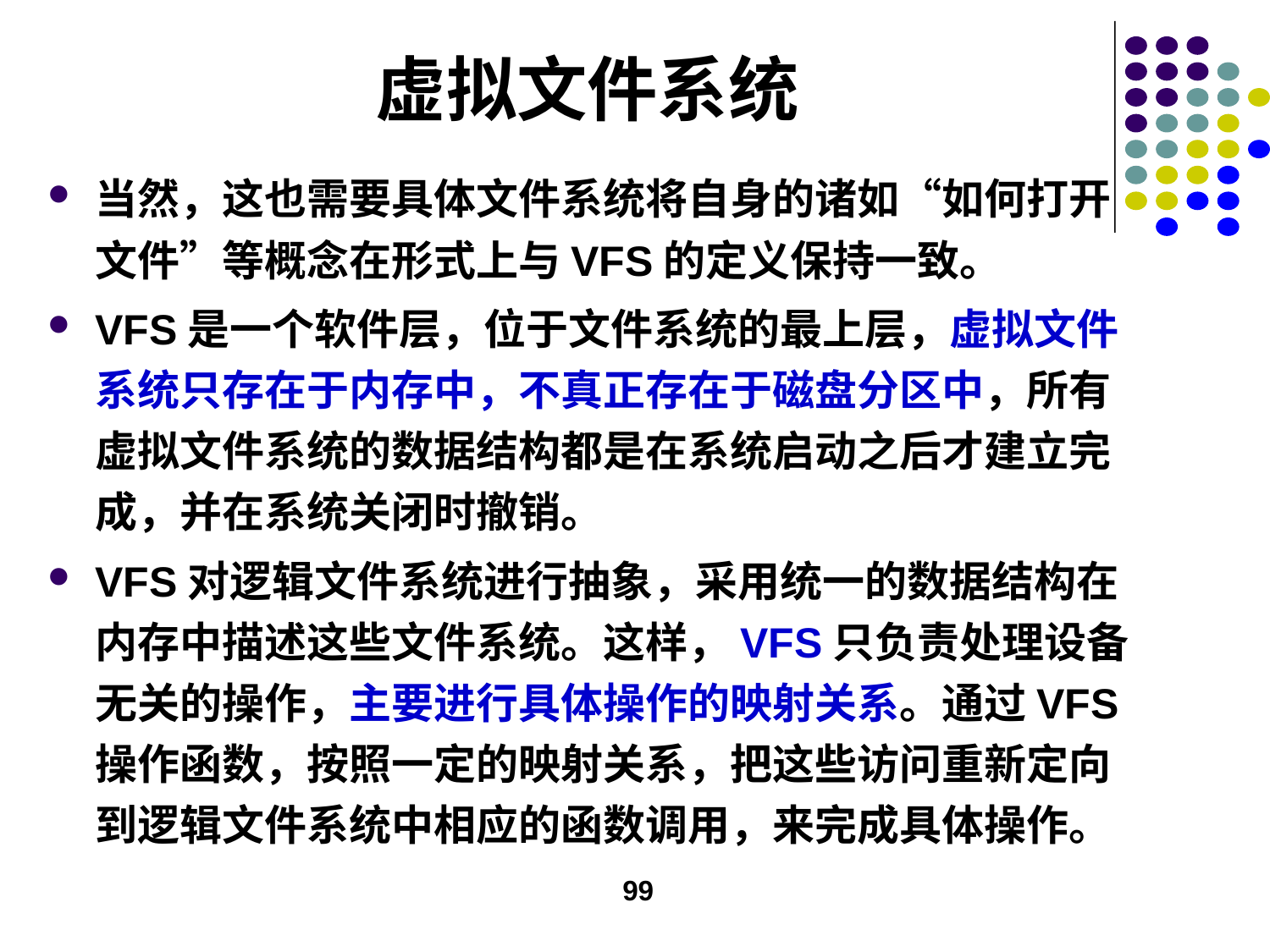

# 虚拟文件系统
当然，这也需要具体文件系统将自身的诸如“如何打开文件”等概念在形式上与VFS的定义保持一致。
VFS是一个软件层，位于文件系统的最上层，虚拟文件系统只存在于内存中，不真正存在于磁盘分区中，所有虚拟文件系统的数据结构都是在系统启动之后才建立完成，并在系统关闭时撤销。
VFS对逻辑文件系统进行抽象，采用统一的数据结构在内存中描述这些文件系统。这样，VFS只负责处理设备无关的操作，主要进行具体操作的映射关系。通过VFS操作函数，按照一定的映射关系，把这些访问重新定向到逻辑文件系统中相应的函数调用，来完成具体操作。

99